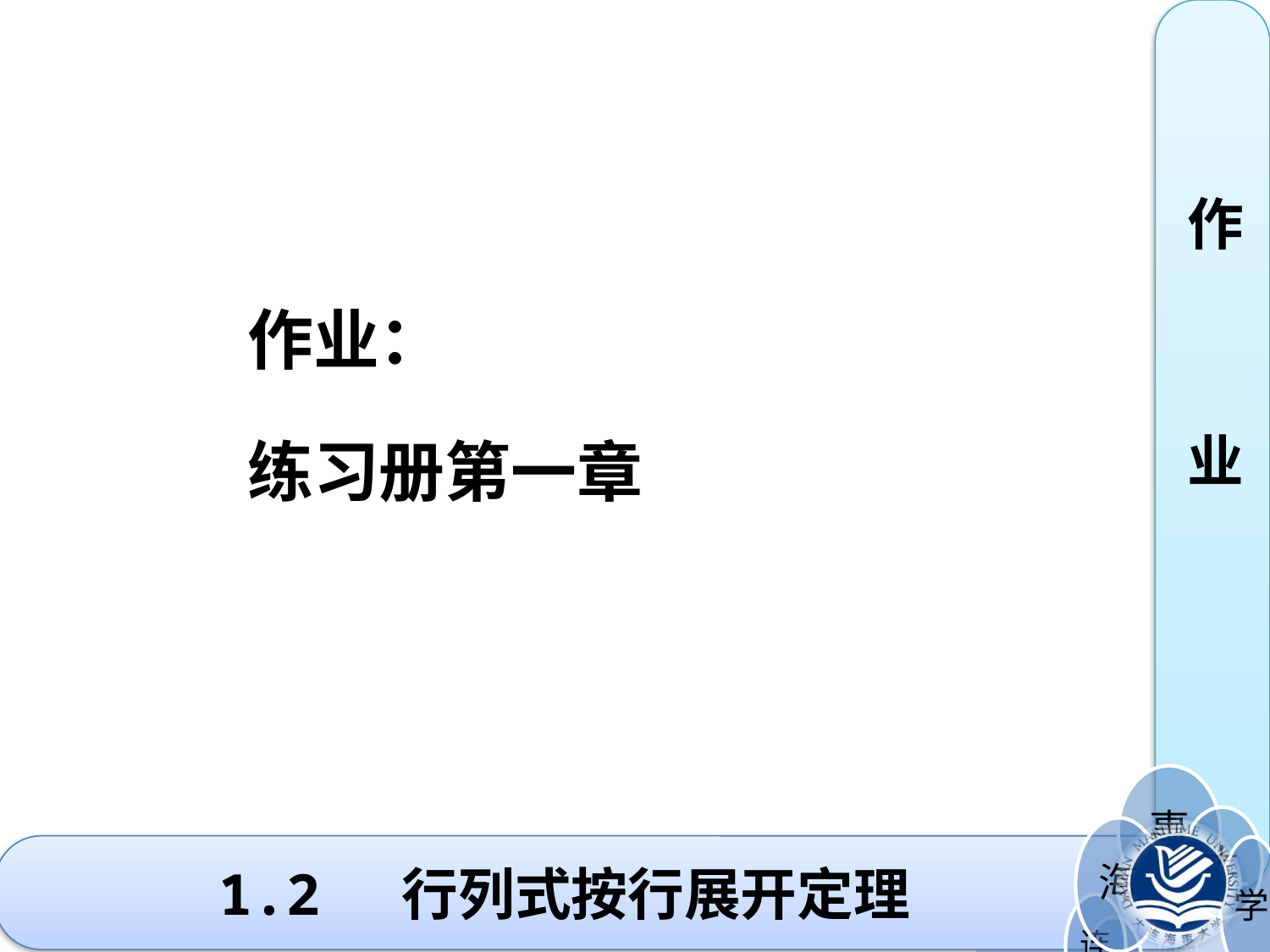

作

业

作业：
练习册第一章

# 1.2  行列式按行展开定理